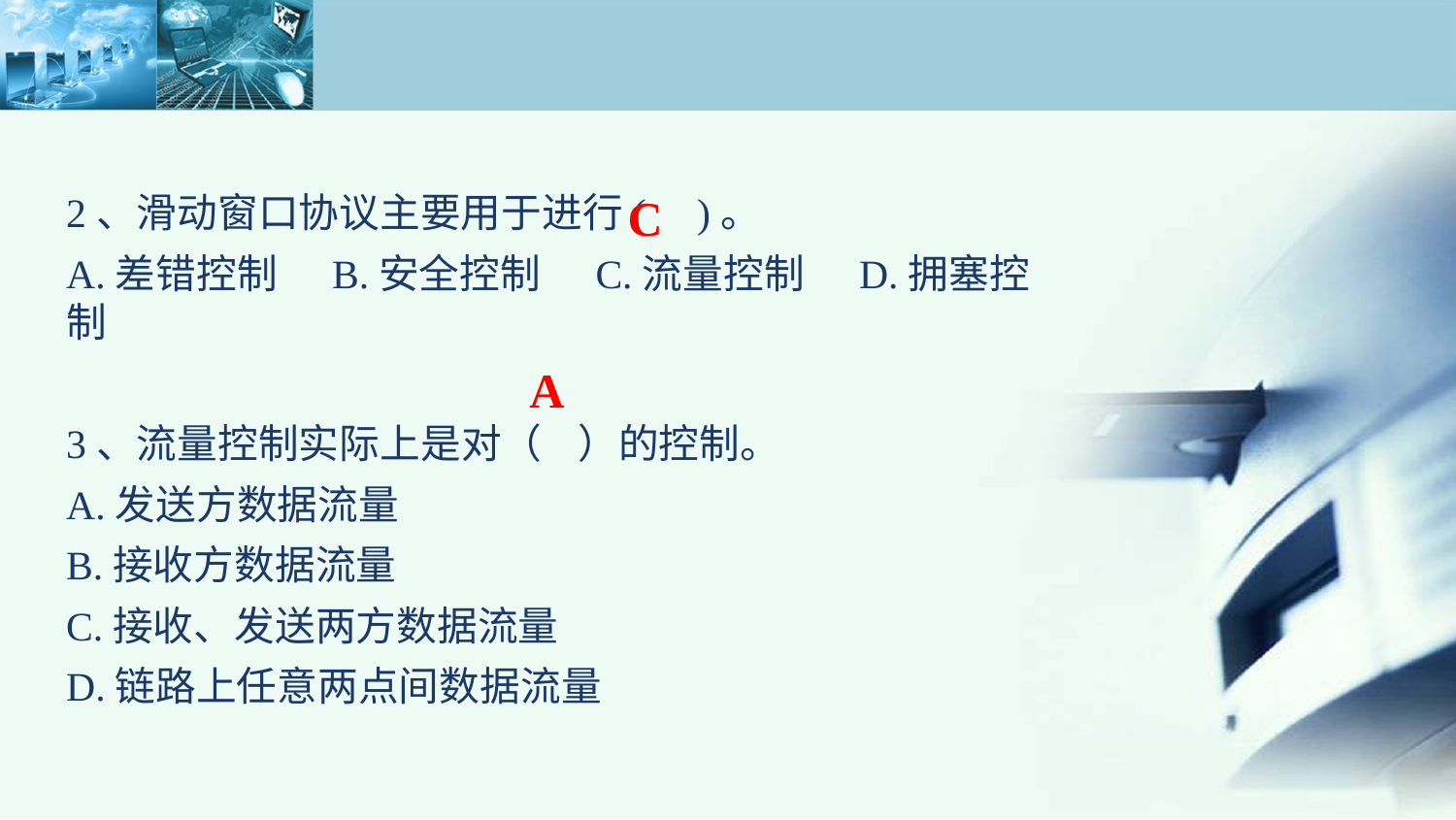

2、滑动窗口协议主要用于进行(     )。
A.差错控制     B.安全控制     C.流量控制     D.拥塞控制

3、流量控制实际上是对（    ）的控制。
A.发送方数据流量
B.接收方数据流量
C.接收、发送两方数据流量
D.链路上任意两点间数据流量

C
A